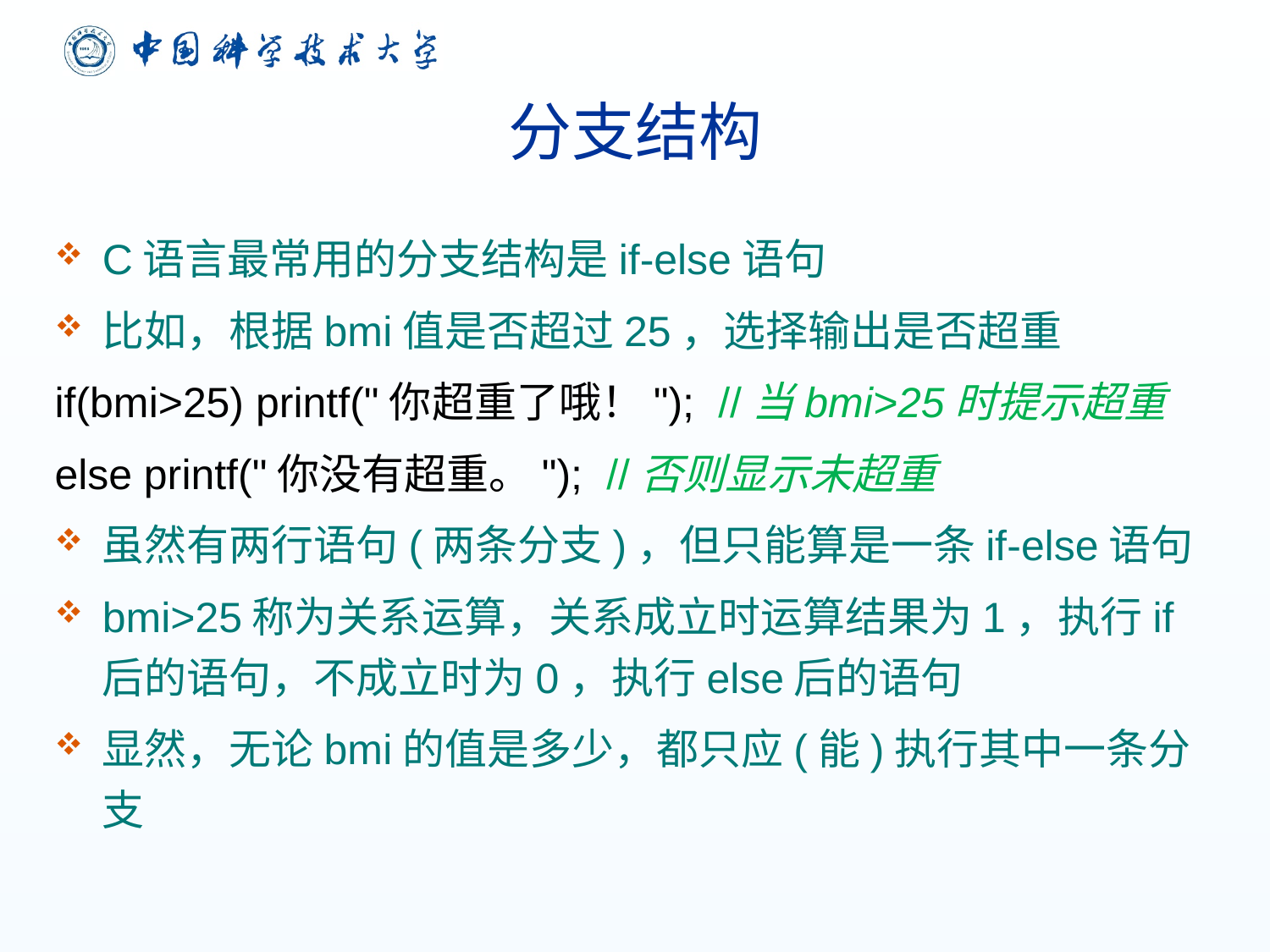

# 分支结构
C语言最常用的分支结构是if-else语句
比如，根据bmi值是否超过25，选择输出是否超重
if(bmi>25) printf("你超重了哦！");  //当bmi>25时提示超重
else printf("你没有超重。");  //否则显示未超重
虽然有两行语句(两条分支)，但只能算是一条if-else语句
bmi>25称为关系运算，关系成立时运算结果为1，执行if后的语句，不成立时为0，执行else后的语句
显然，无论bmi的值是多少，都只应(能)执行其中一条分支